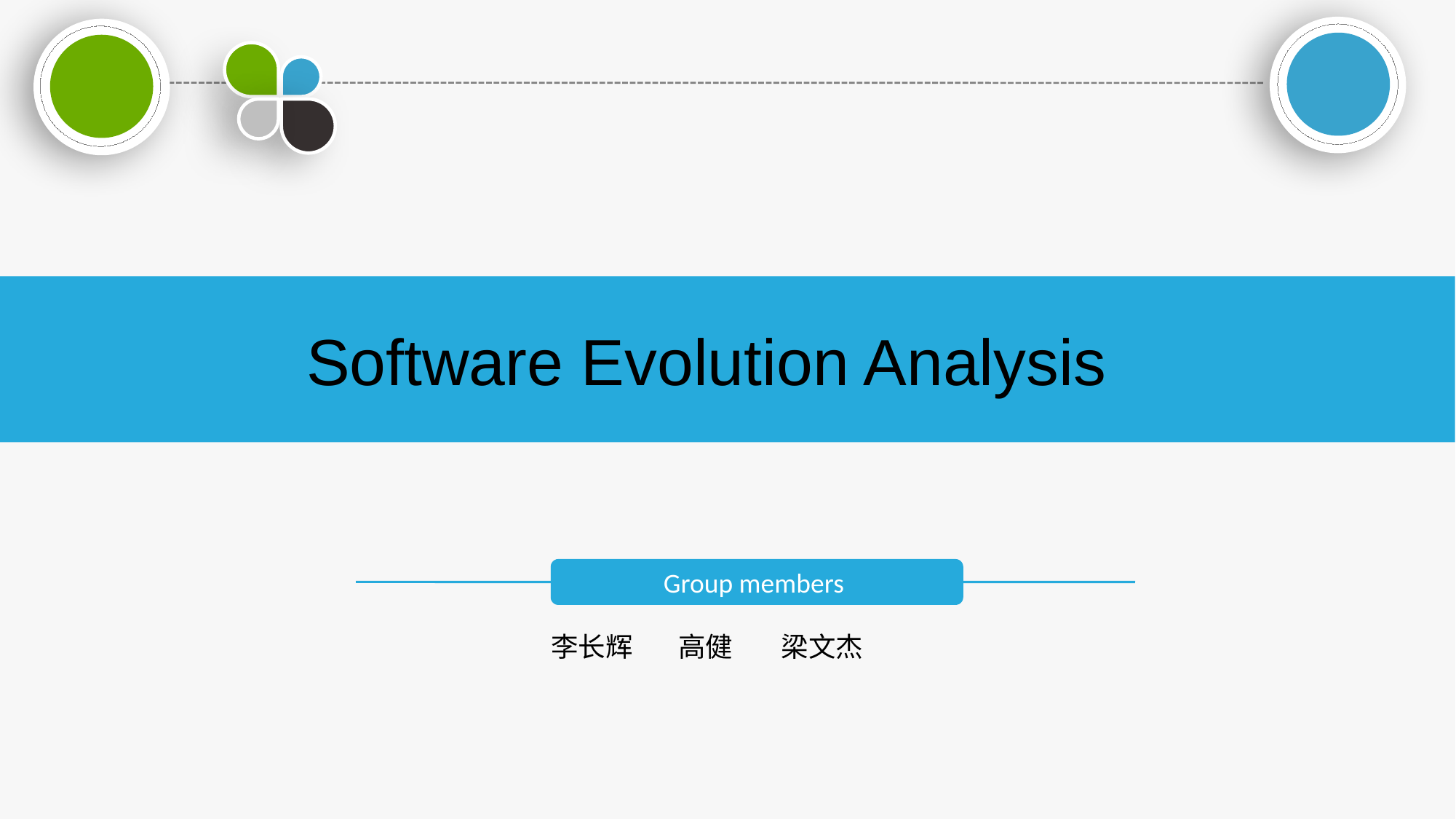

Software Evolution Analysis
Group members

李长辉	   高健	  梁文杰